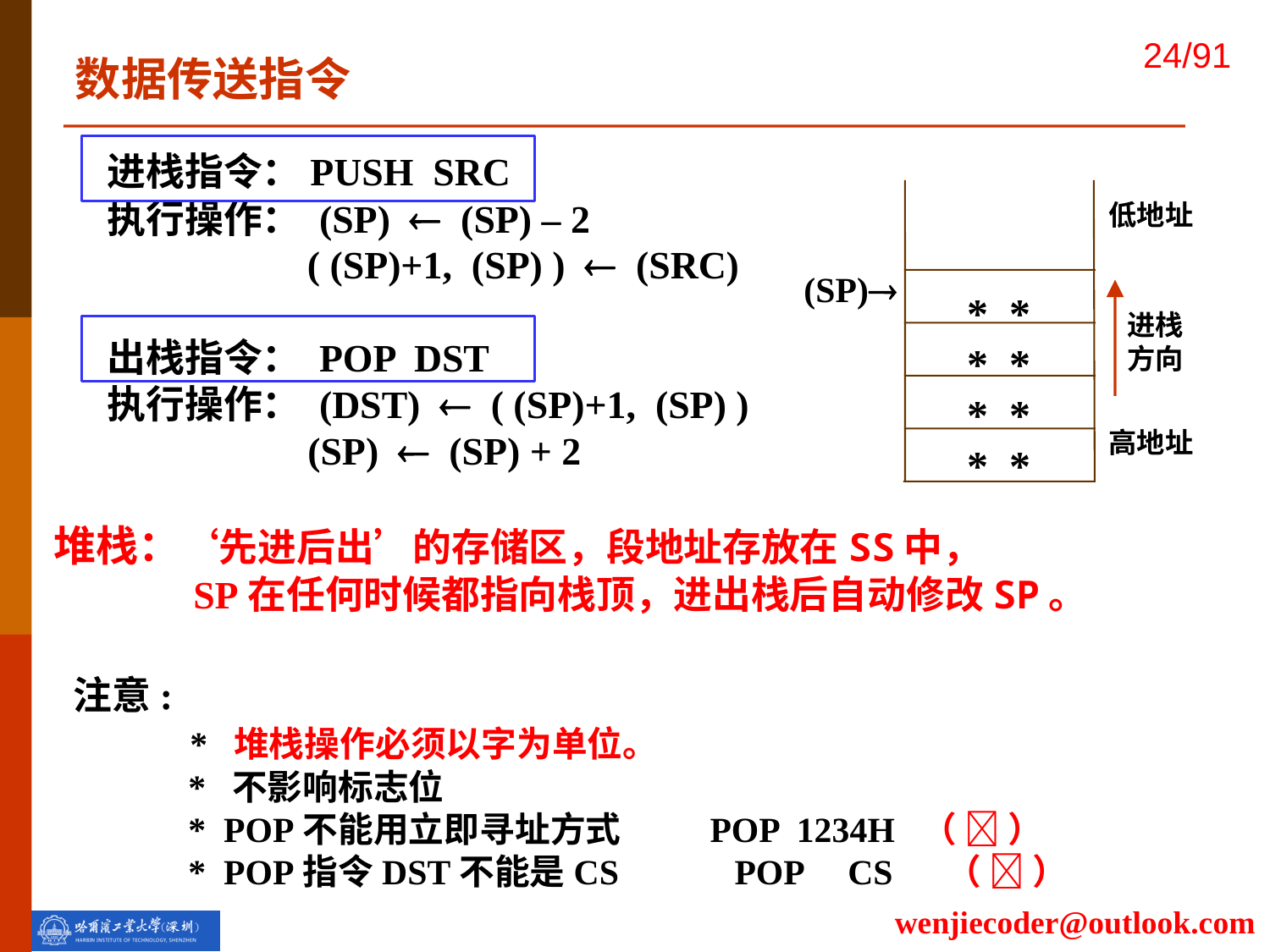

数据传送指令

     进栈指令：PUSH  SRC
     执行操作： (SP)  ←  (SP) – 2
             ( (SP)+1,  (SP) )  ←  (SRC)

     出栈指令： POP  DST
     执行操作： (DST)  ←  ( (SP)+1,  (SP) )
	(SP)  ←  (SP) + 2

堆栈：‘先进后出’的存储区，段地址存放在SS中，
      SP在任何时候都指向栈顶，进出栈后自动修改SP。

 注意:
              *  堆栈操作必须以字为单位。
        *  不影响标志位
        *  POP不能用立即寻址方式          POP  1234H  （ × ）
        *  POP指令DST不能是CS             POP     CS     （ × ）

低地址

高地址
(SP)→

进栈方向
*  *
*  *
*  *
*  *